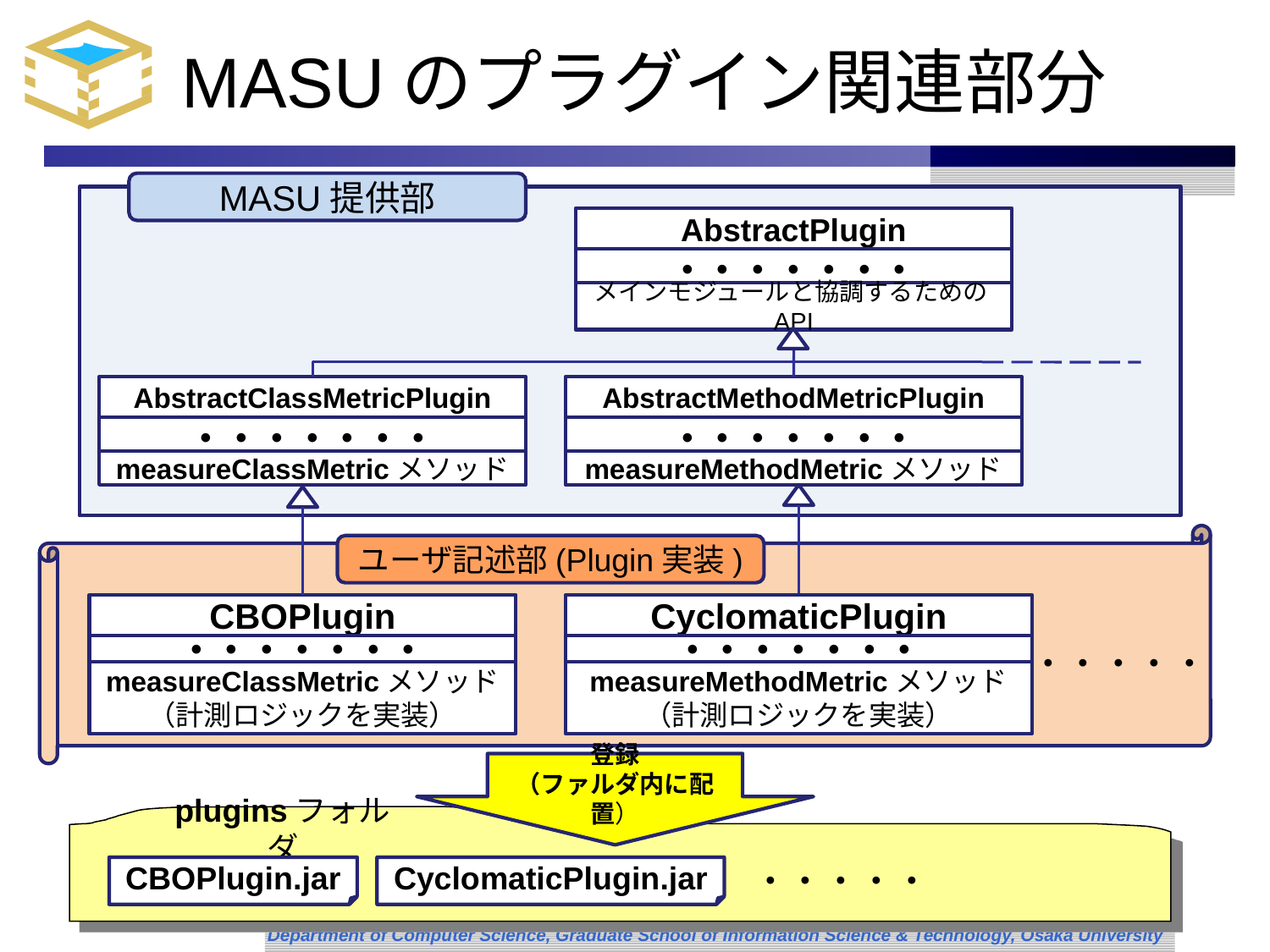

# MASUのプラグイン関連部分
MASU提供部

AbstractPlugin
・・・・・・・
メインモジュールと協調するためのAPI

AbstractClassMetricPlugin
・・・・・・・
measureClassMetricメソッド
AbstractMethodMetricPlugin
・・・・・・・
measureMethodMetricメソッド

ユーザ記述部(Plugin実装)
CBOPlugin
・・・・・・・
measureClassMetricメソッド
（計測ロジックを実装）
CyclomaticPlugin
・・・・・・・
measureMethodMetricメソッド
（計測ロジックを実装）
・・・・・
登録
（ファルダ内に配置）

pluginsフォルダ
CBOPlugin.jar
CyclomaticPlugin.jar
AOASIA3
・・・・・